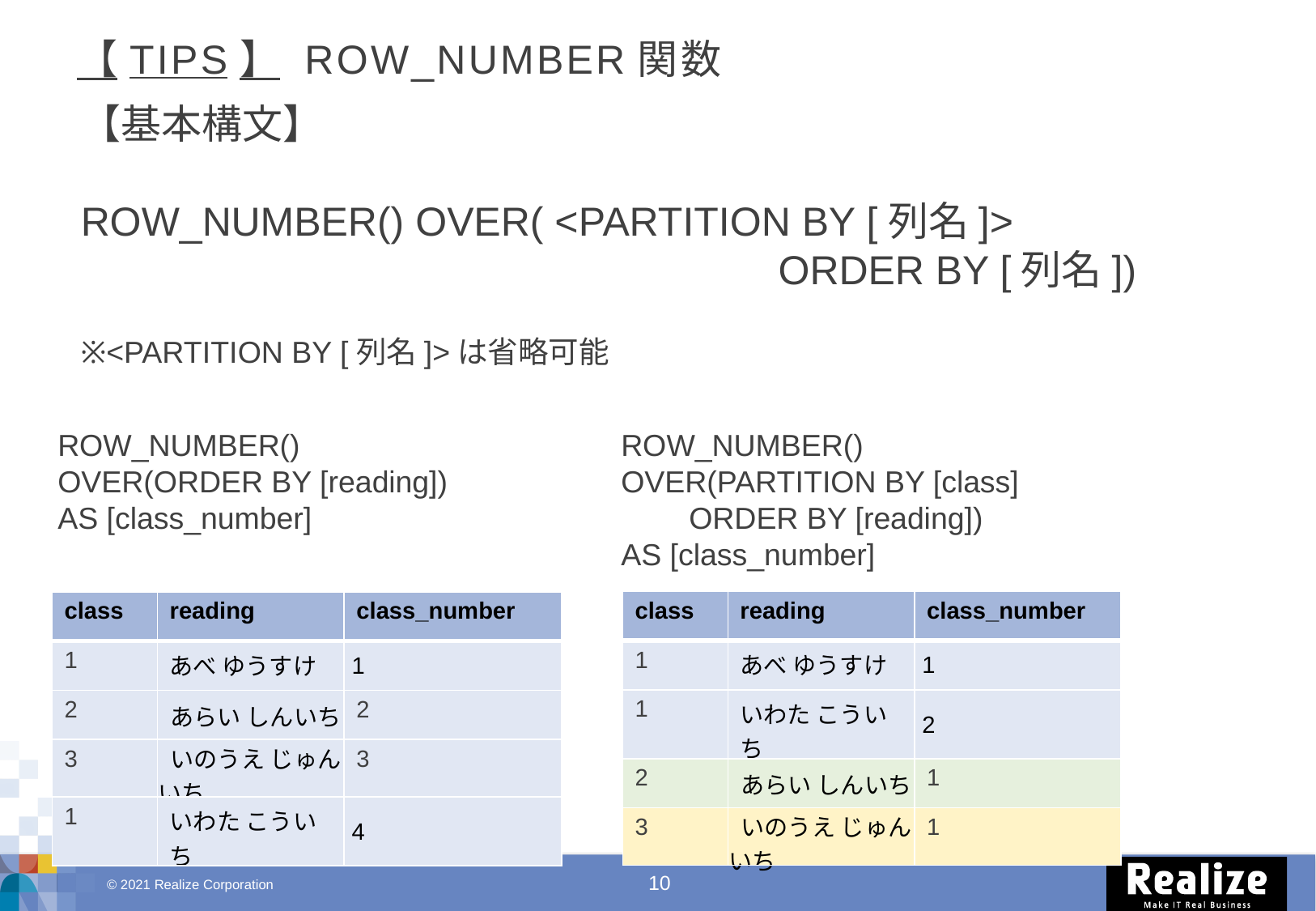

# 【TIPS】 ROW_NUMBER関数
【基本構文】

ROW_NUMBER() OVER( <PARTITION BY [列名]>
　　　　　　　　　　　　　　　　　ORDER BY [列名])

※<PARTITION BY [列名]>は省略可能

ROW_NUMBER()
OVER(ORDER BY [reading])
AS [class_number]
ROW_NUMBER()
OVER(PARTITION BY [class]
        ORDER BY [reading])
AS [class_number]
| class | reading | class\_number |
| --- | --- | --- |
| 1 | あべ ゆうすけ | 1 |
| 1 | いわた こういち | 2 |
| 2 | あらい しんいち | 1 |
| 3 | いのうえ じゅんいち | 1 |
| class | reading | class\_number |
| --- | --- | --- |
| 1 | あべ ゆうすけ | 1 |
| 2 | あらい しんいち | 2 |
| 3 | いのうえ じゅんいち | 3 |
| 1 | いわた こういち | 4 |